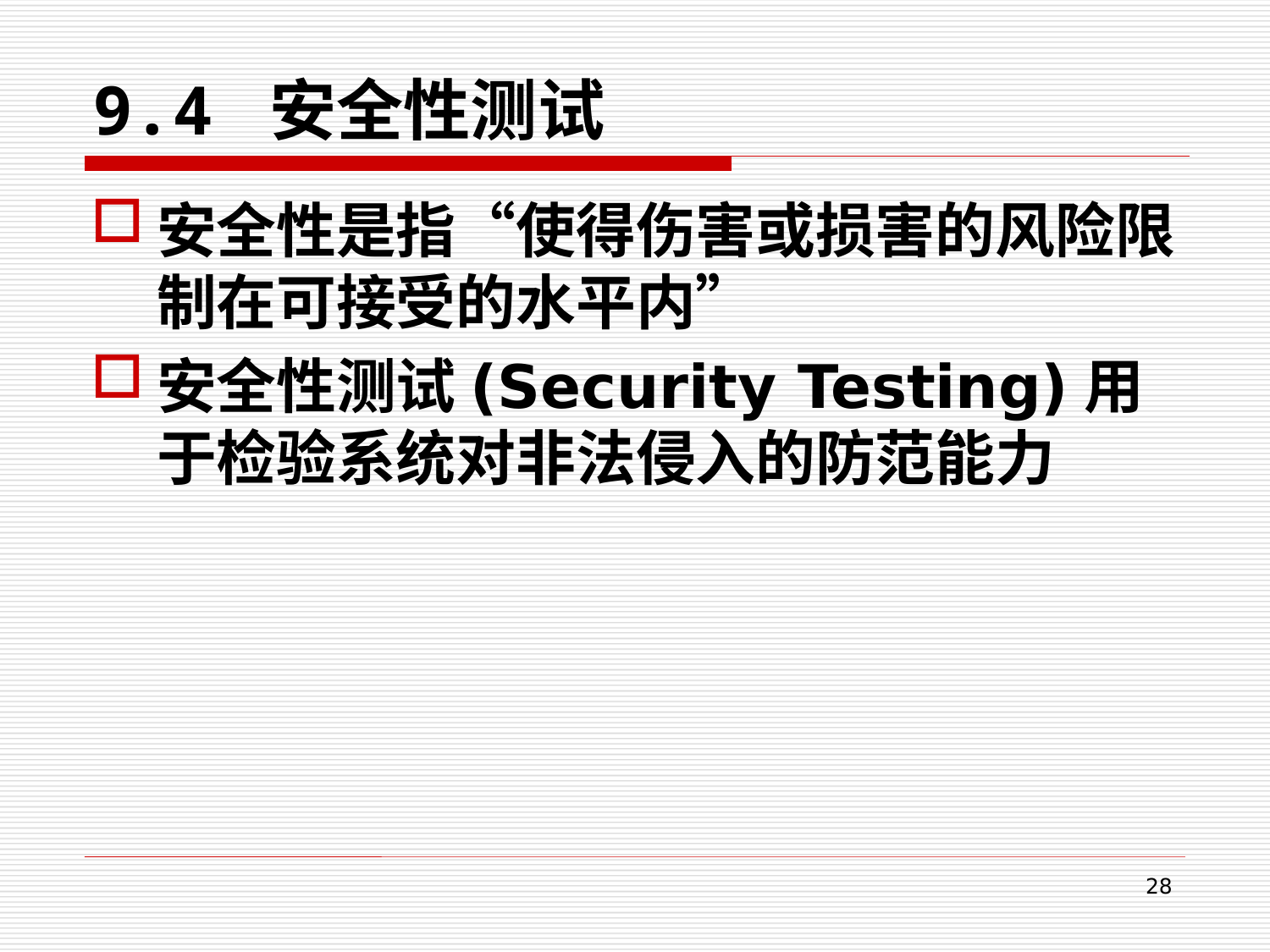

9.4 安全性测试
安全性是指“使得伤害或损害的风险限制在可接受的水平内”
安全性测试(Security Testing)用于检验系统对非法侵入的防范能力
28